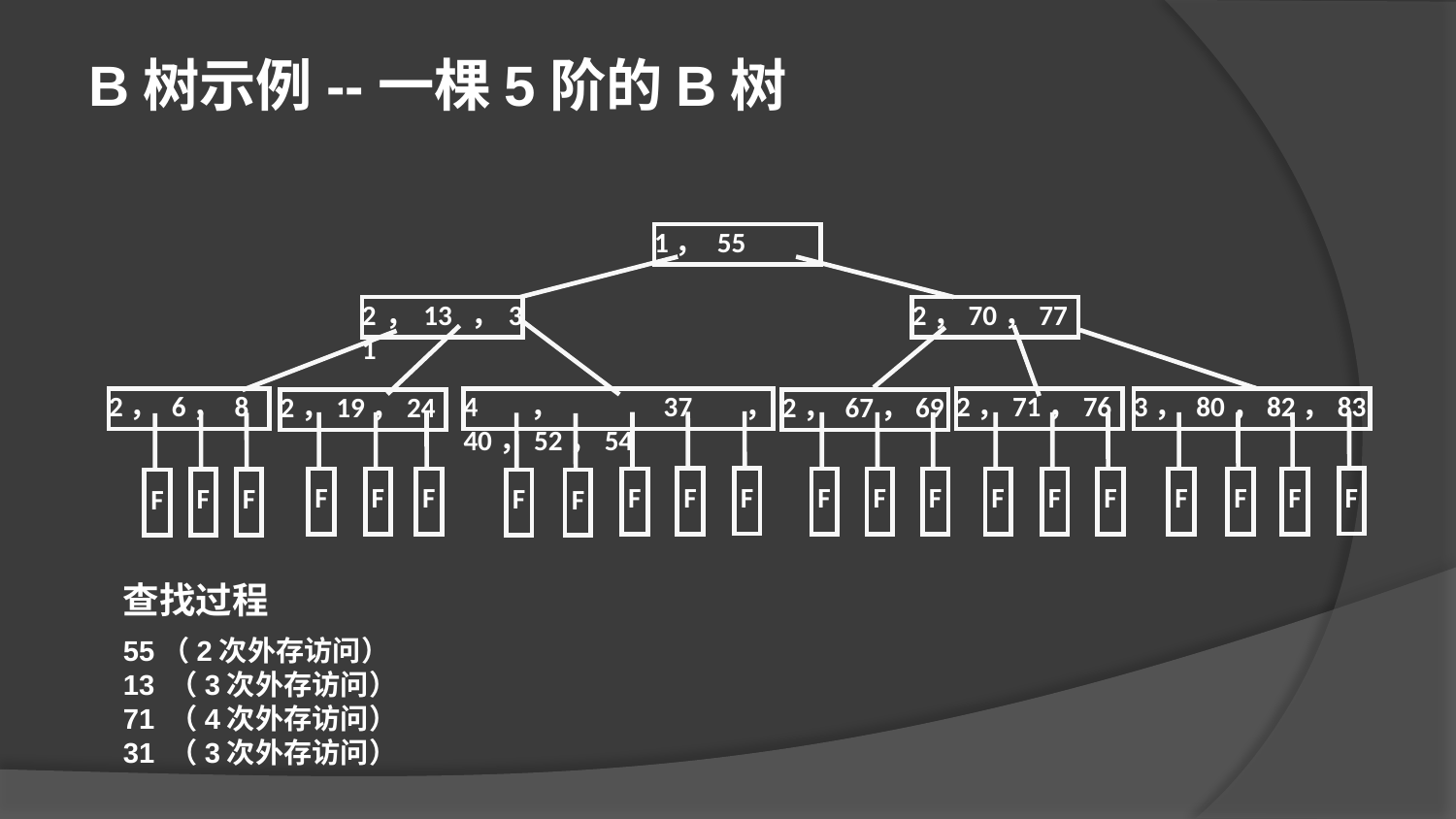

B树示例--一棵5阶的B树
1， 55

2，13 ，31
2，70，77

2， 6， 8
2，19，24
4， 37， 40，52，54
2，71，76
2， 67，69
3， 80，82，83

F

F

F

F

F

F

F

F

F

F

F

F

F

F

F

F

F

F

F

F

F
查找过程
55（2次外存访问）
13 （3次外存访问）
71 （4次外存访问）
31 （3次外存访问）